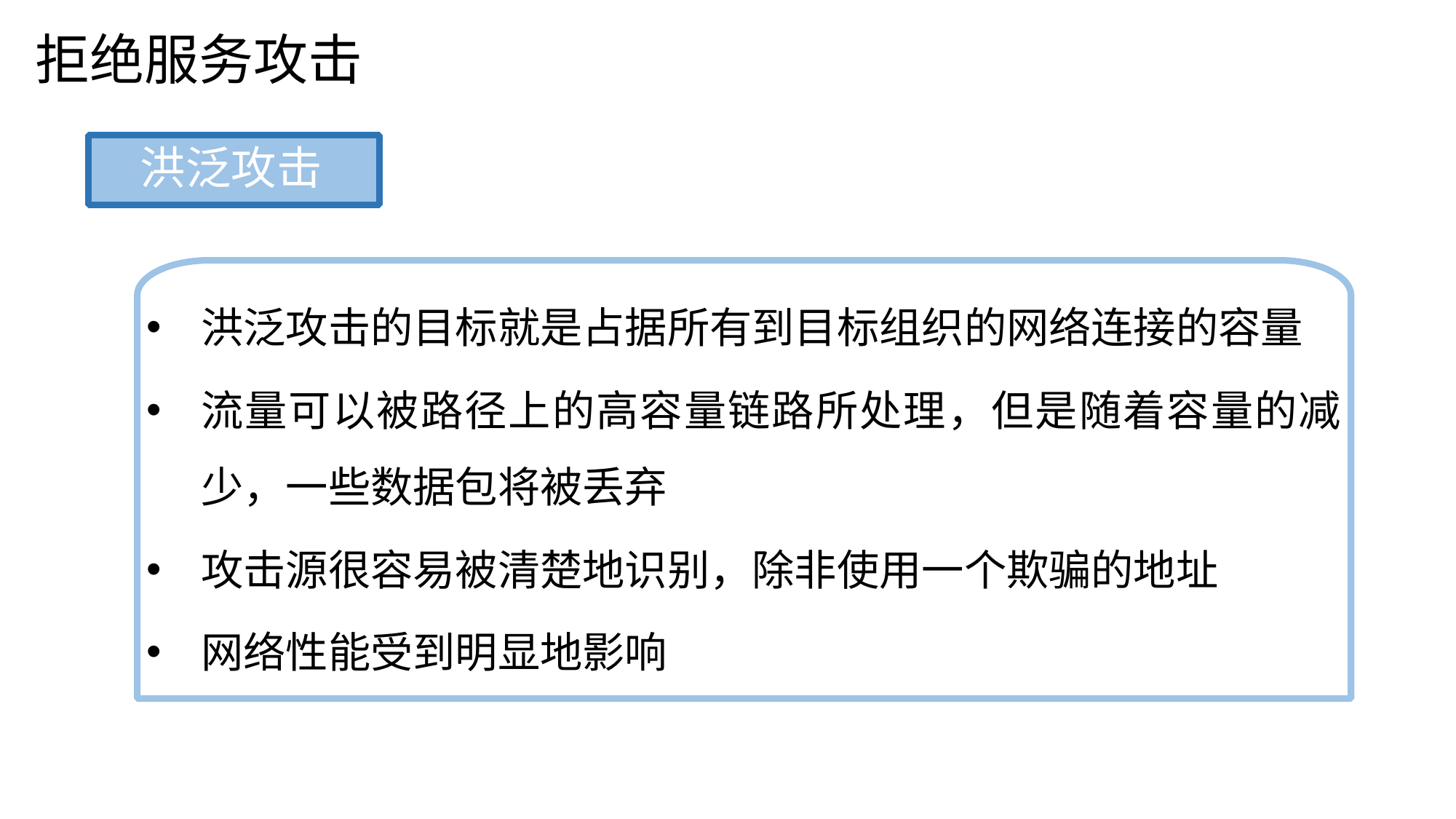

拒绝服务攻击
洪泛攻击
洪泛攻击的目标就是占据所有到目标组织的网络连接的容量
流量可以被路径上的高容量链路所处理，但是随着容量的减少，一些数据包将被丢弃
攻击源很容易被清楚地识别，除非使用一个欺骗的地址
网络性能受到明显地影响